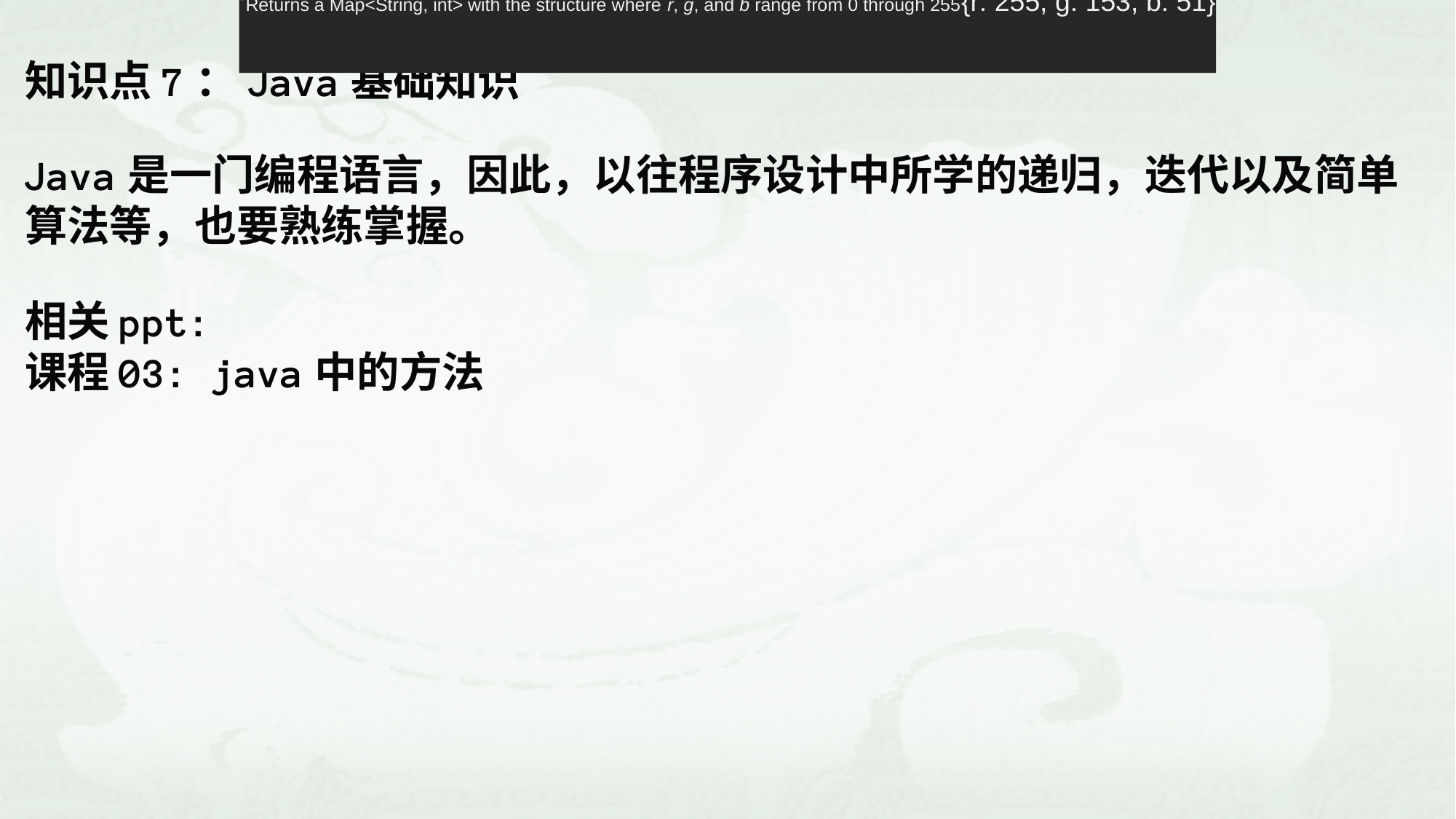

Returns a Map<String, int> with the structure where r, g, and b range from 0 through 255{r: 255, g: 153, b: 51}

知识点7：Java基础知识
Java是一门编程语言，因此，以往程序设计中所学的递归，迭代以及简单算法等，也要熟练掌握。
相关ppt:
课程03: java中的方法